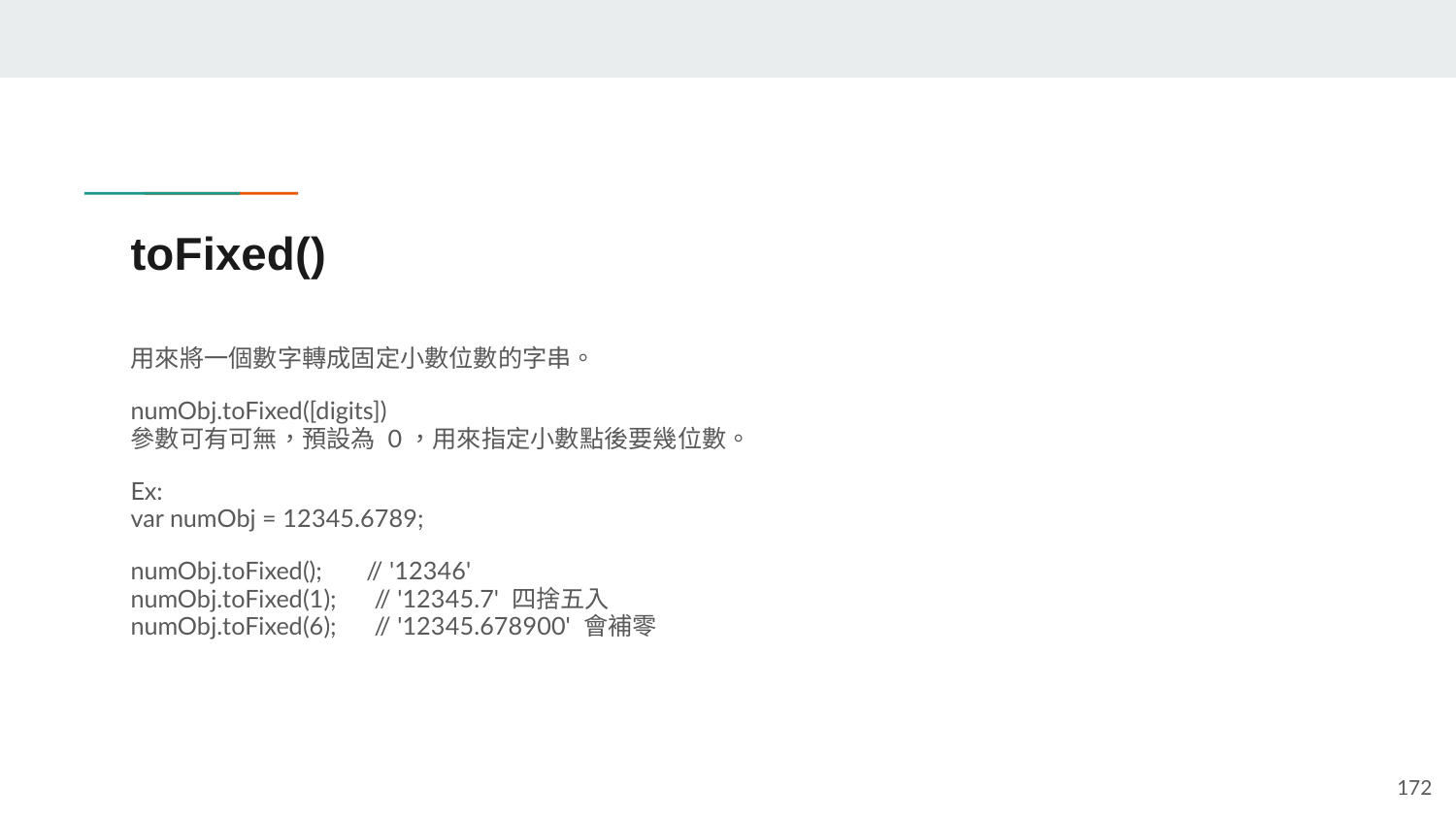

# toFixed()
用來將一個數字轉成固定小數位數的字串。
numObj.toFixed([digits])
參數可有可無，預設為 0，用來指定小數點後要幾位數。
Ex:
var numObj = 12345.6789;
numObj.toFixed();       // '12346'
numObj.toFixed(1);      // '12345.7' 四捨五入
numObj.toFixed(6);      // '12345.678900' 會補零
172